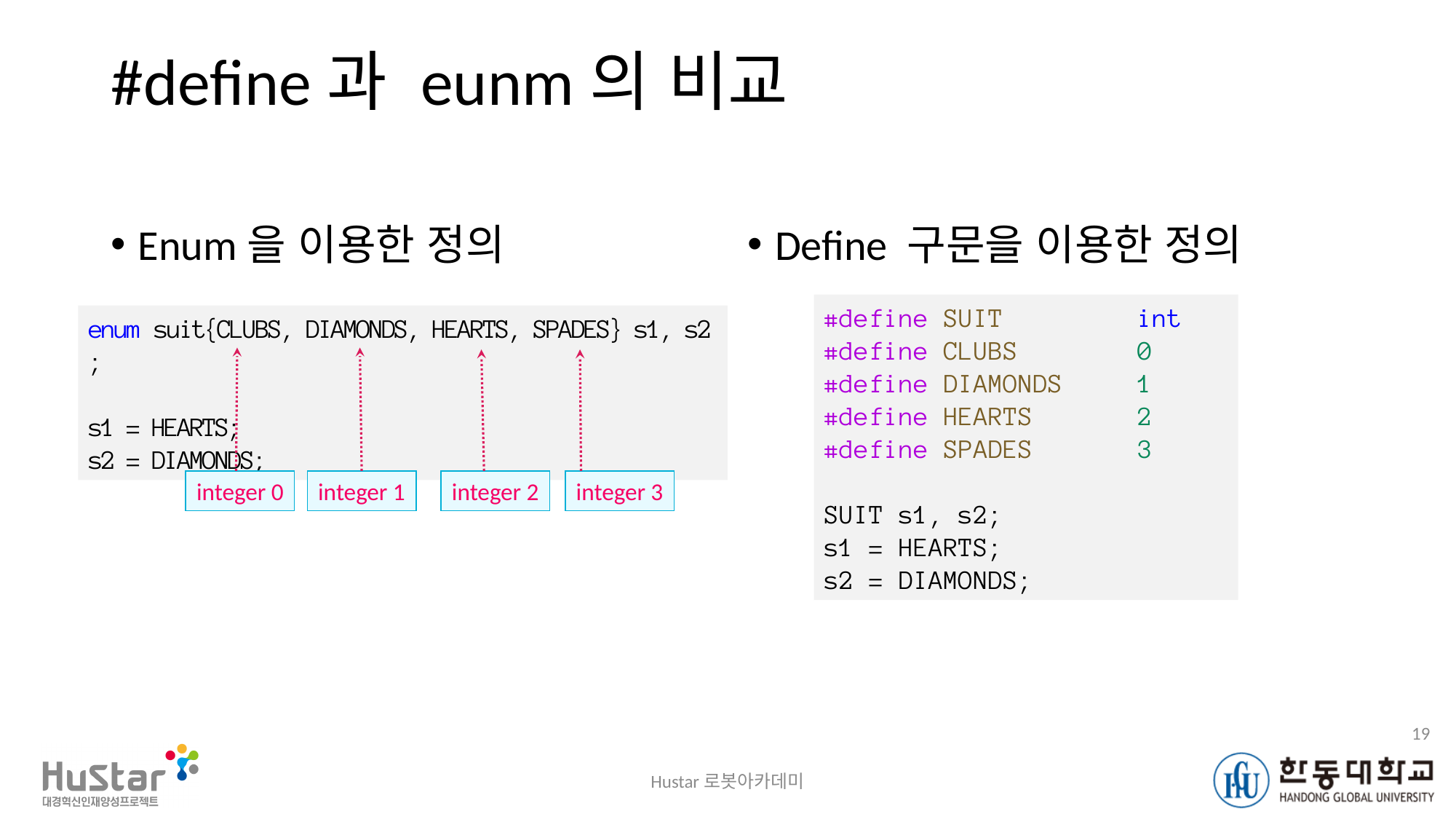

# #define과 eunm의 비교
Enum을 이용한 정의
Define 구문을 이용한 정의

#define SUIT         int
#define CLUBS        0
#define DIAMONDS     1
#define HEARTS       2
#define SPADES       3
SUIT s1, s2;
s1 = HEARTS;
s2 = DIAMONDS;
enum suit{CLUBS, DIAMONDS, HEARTS, SPADES} s1, s2;
s1 = HEARTS;
s2 = DIAMONDS;
integer 0
integer 1
integer 2
integer 3
19
Hustar로봇아카데미